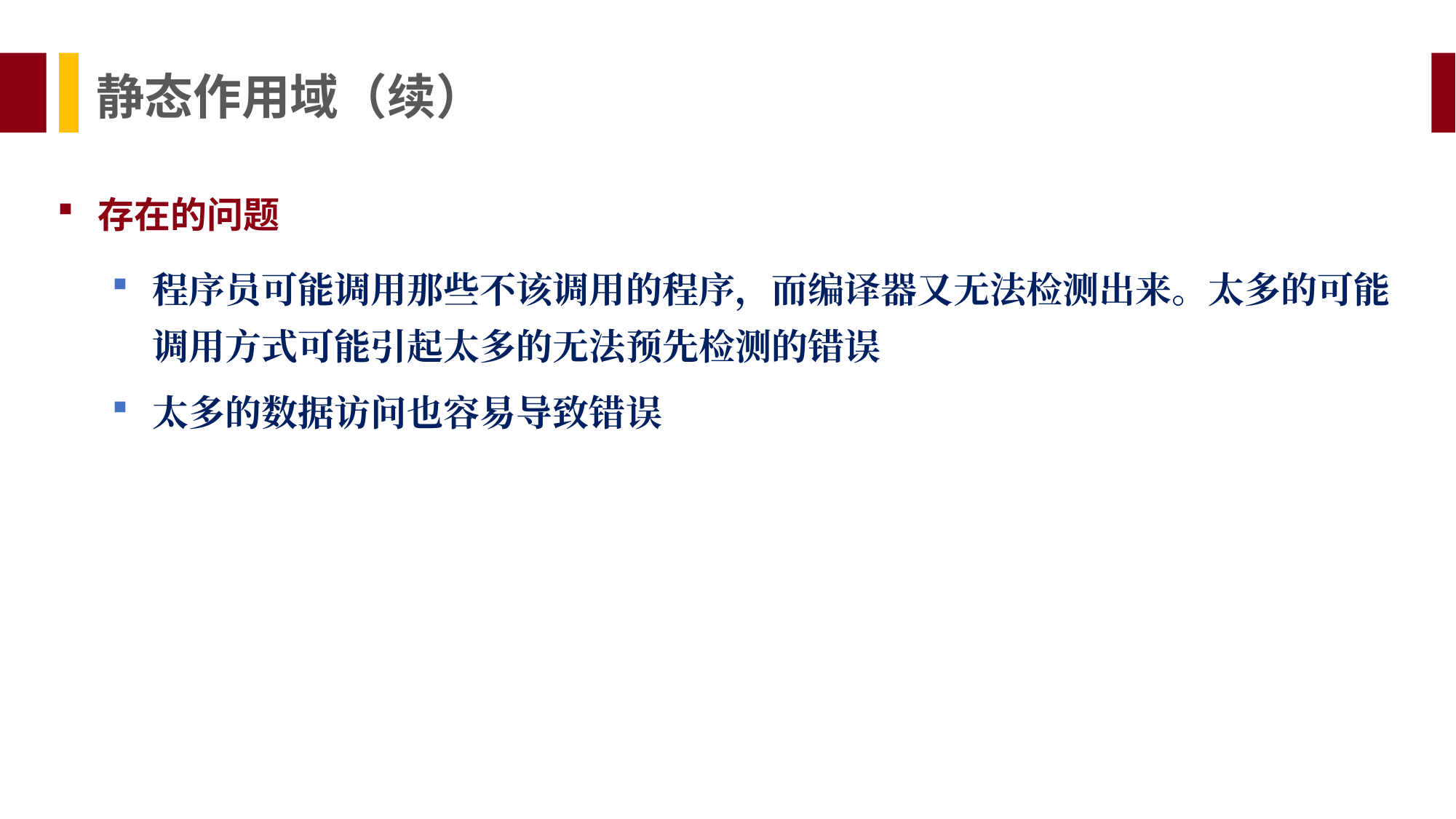

静态作用域（续）
存在的问题
程序员可能调用那些不该调用的程序，而编译器又无法检测出来。太多的可能调用方式可能引起太多的无法预先检测的错误
太多的数据访问也容易导致错误